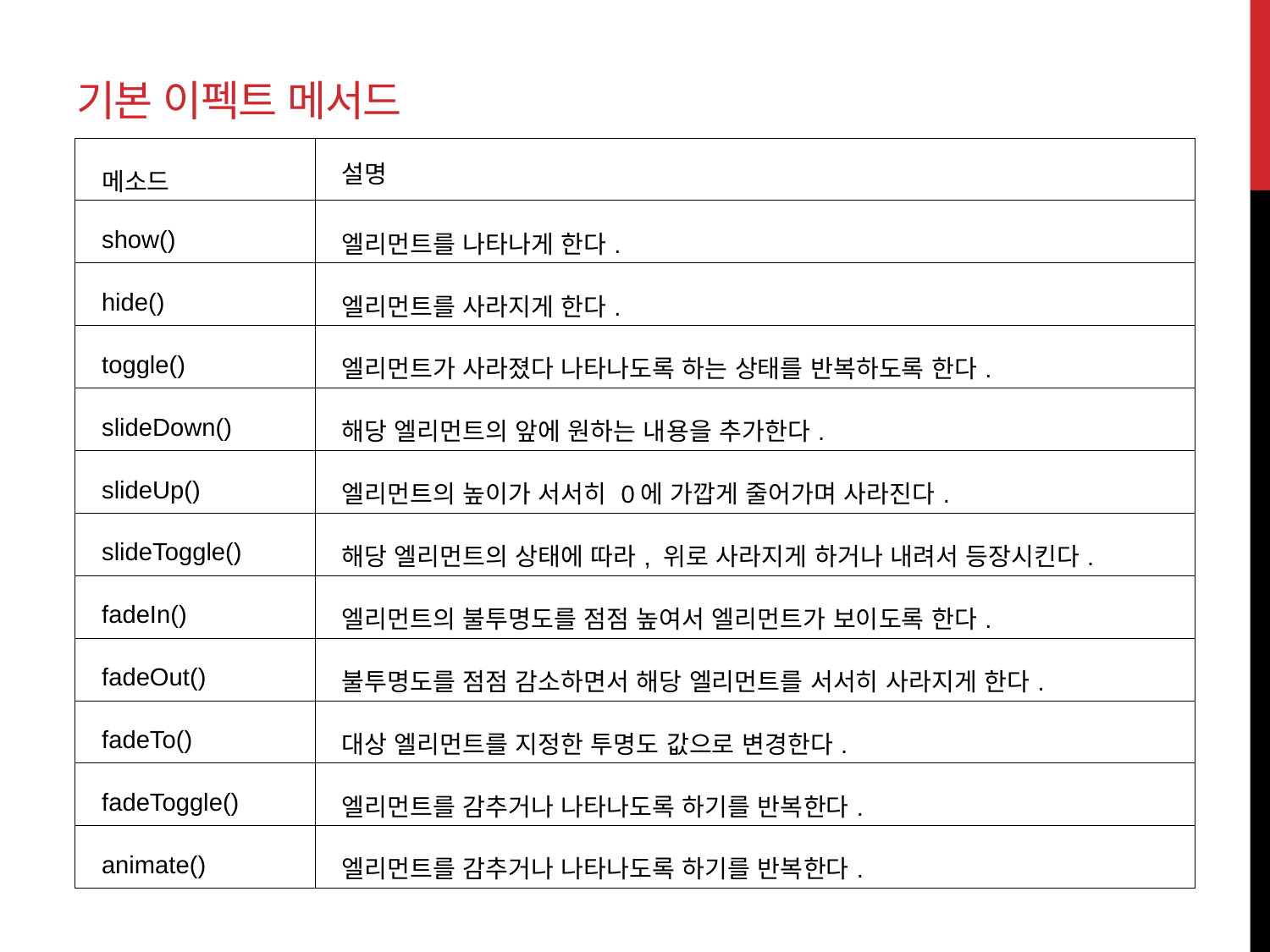

# 기본 이펙트 메서드
| 메소드 | 설명 |
| --- | --- |
| show() | 엘리먼트를 나타나게 한다. |
| hide() | 엘리먼트를 사라지게 한다. |
| toggle() | 엘리먼트가 사라졌다 나타나도록 하는 상태를 반복하도록 한다. |
| slideDown() | 해당 엘리먼트의 앞에 원하는 내용을 추가한다. |
| slideUp() | 엘리먼트의 높이가 서서히 0에 가깝게 줄어가며 사라진다. |
| slideToggle() | 해당 엘리먼트의 상태에 따라, 위로 사라지게 하거나 내려서 등장시킨다. |
| fadeIn() | 엘리먼트의 불투명도를 점점 높여서 엘리먼트가 보이도록 한다. |
| fadeOut() | 불투명도를 점점 감소하면서 해당 엘리먼트를 서서히 사라지게 한다. |
| fadeTo() | 대상 엘리먼트를 지정한 투명도 값으로 변경한다. |
| fadeToggle() | 엘리먼트를 감추거나 나타나도록 하기를 반복한다. |
| animate() | 엘리먼트를 감추거나 나타나도록 하기를 반복한다. |